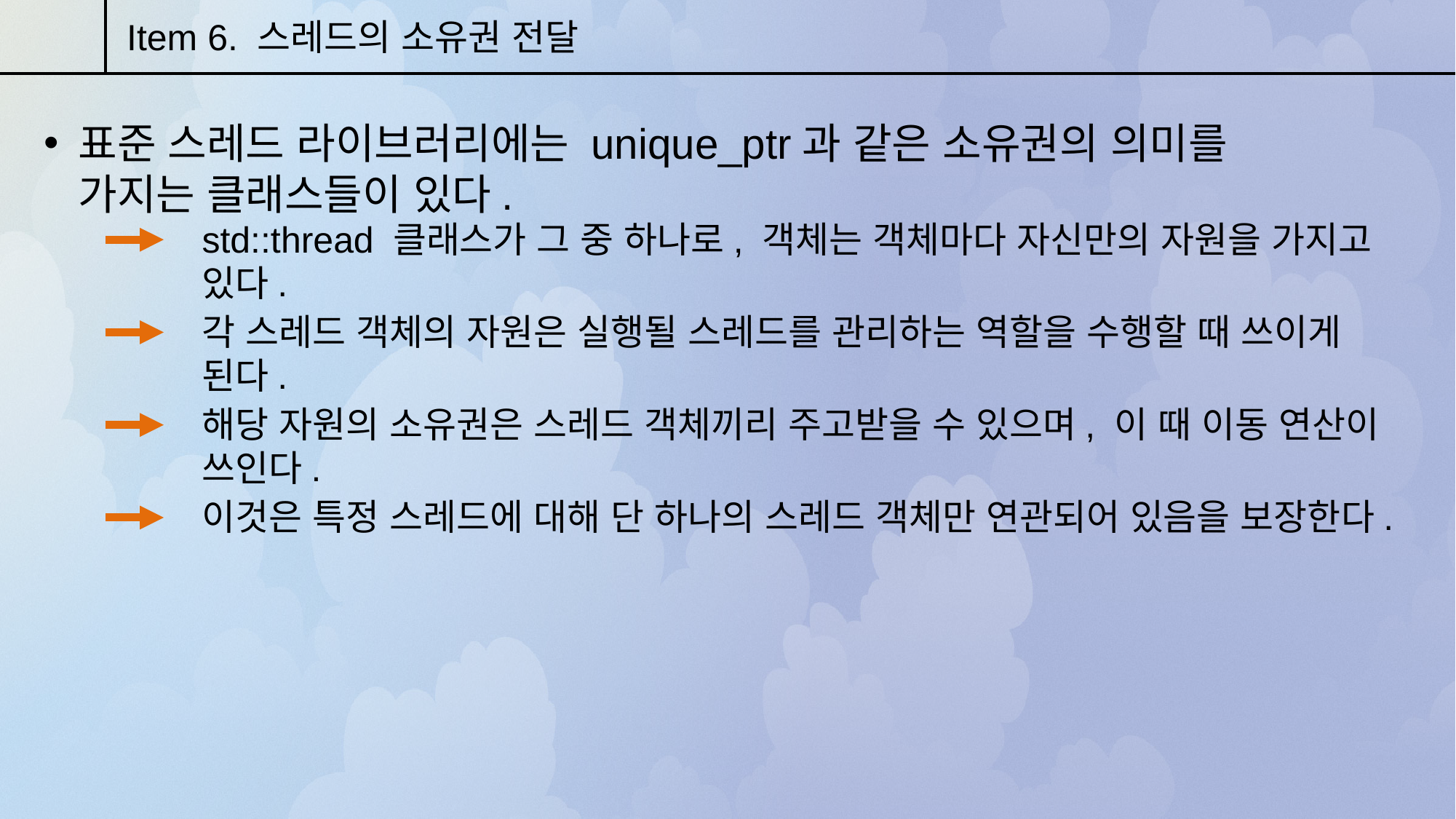

Item 6. 스레드의 소유권 전달
표준 스레드 라이브러리에는 unique_ptr과 같은 소유권의 의미를 가지는 클래스들이 있다.
std::thread 클래스가 그 중 하나로, 객체는 객체마다 자신만의 자원을 가지고 있다.
각 스레드 객체의 자원은 실행될 스레드를 관리하는 역할을 수행할 때 쓰이게 된다.
해당 자원의 소유권은 스레드 객체끼리 주고받을 수 있으며, 이 때 이동 연산이 쓰인다.
이것은 특정 스레드에 대해 단 하나의 스레드 객체만 연관되어 있음을 보장한다.